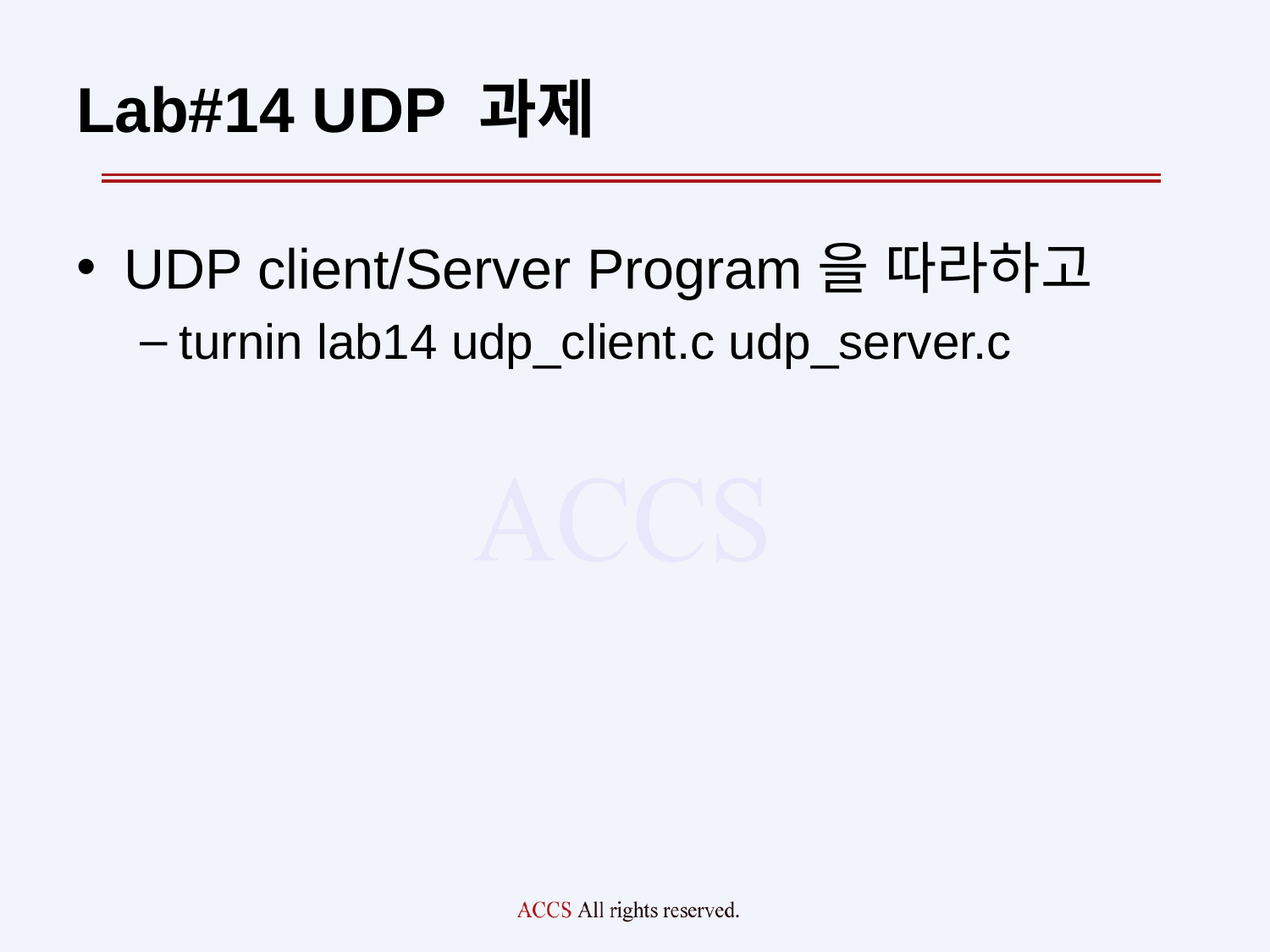

# Lab#14 UDP 과제
UDP client/Server Program을 따라하고
turnin lab14 udp_client.c udp_server.c